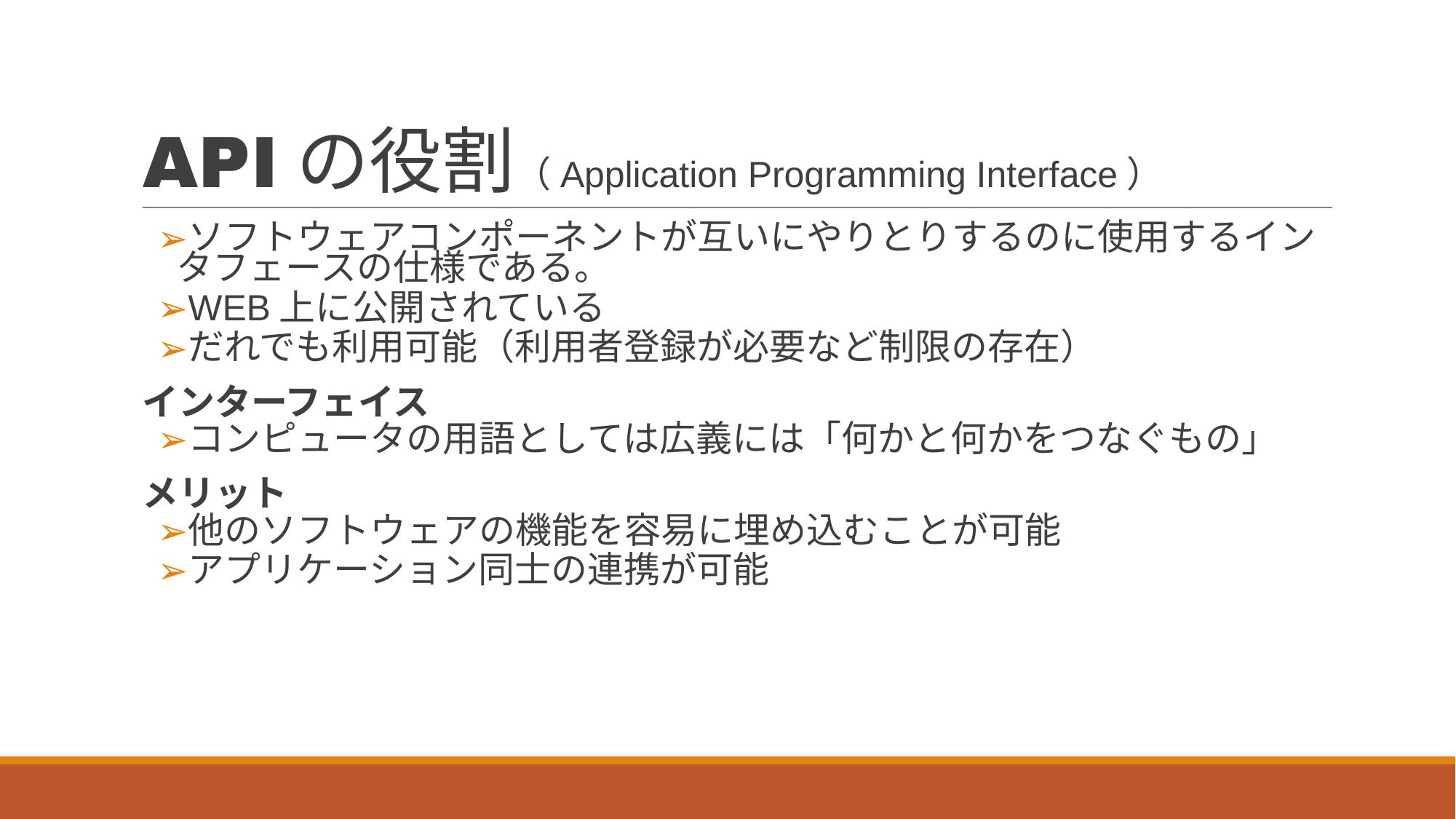

# APIの役割（Application Programming Interface）
ソフトウェアコンポーネントが互いにやりとりするのに使用するインタフェースの仕様である。
WEB上に公開されている
だれでも利用可能（利用者登録が必要など制限の存在）
インターフェイス
コンピュータの用語としては広義には「何かと何かをつなぐもの」
メリット
他のソフトウェアの機能を容易に埋め込むことが可能
アプリケーション同士の連携が可能